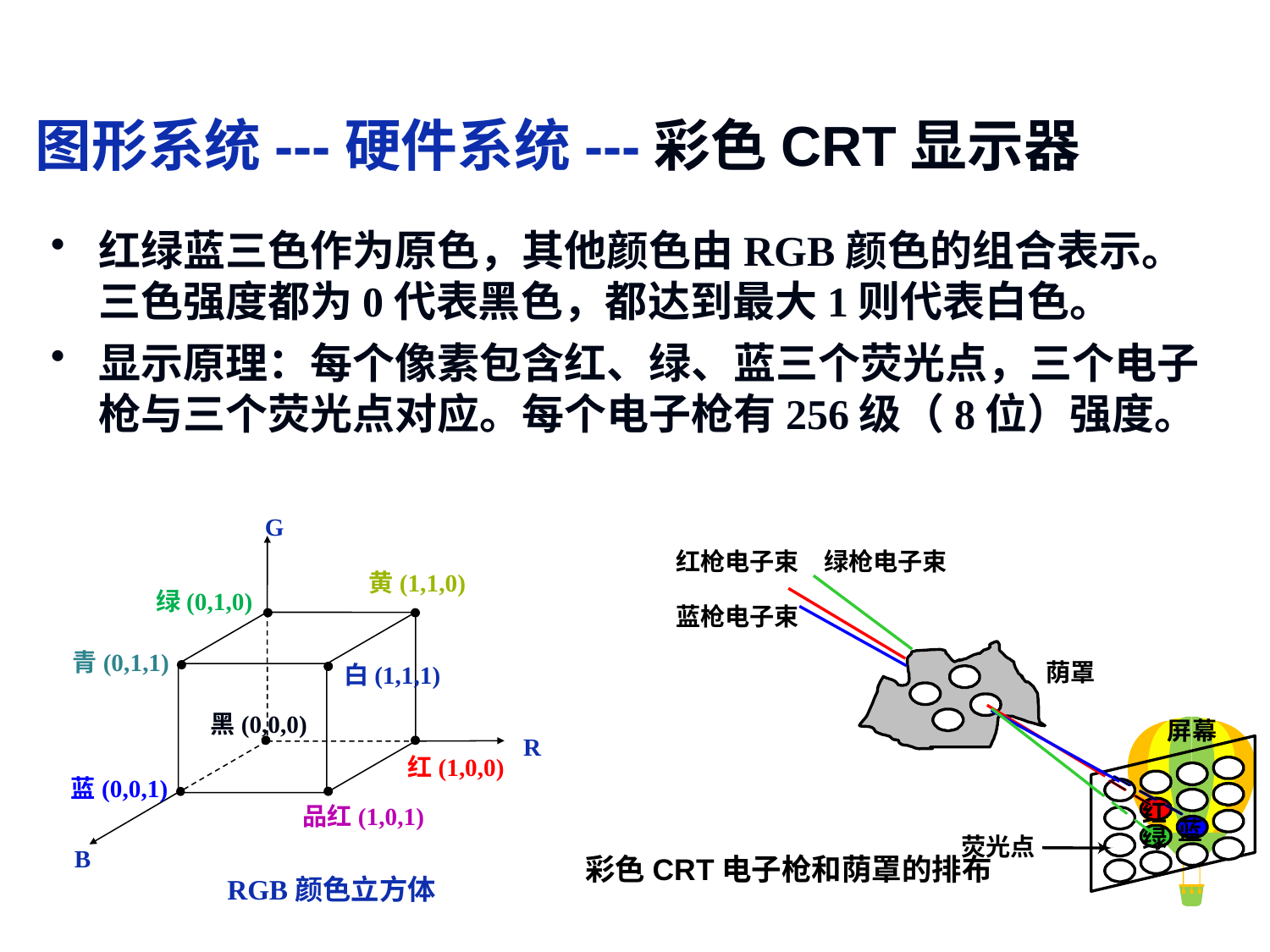

图形系统---硬件系统---彩色CRT显示器
红绿蓝三色作为原色，其他颜色由RGB颜色的组合表示。三色强度都为0代表黑色，都达到最大1则代表白色。
显示原理：每个像素包含红、绿、蓝三个荧光点，三个电子枪与三个荧光点对应。每个电子枪有256级（8位）强度。
G

黄(1,1,0)
绿(0,1,0)

青(0,1,1)
白(1,1,1)

黑(0,0,0)
R

红(1,0,0)
蓝(0,0,1)

品红(1,0,1)
B
RGB颜色立方体
红枪电子束
绿枪电子束

蓝枪电子束

荫罩

屏幕

红

蓝

绿

荧光点

彩色CRT电子枪和荫罩的排布